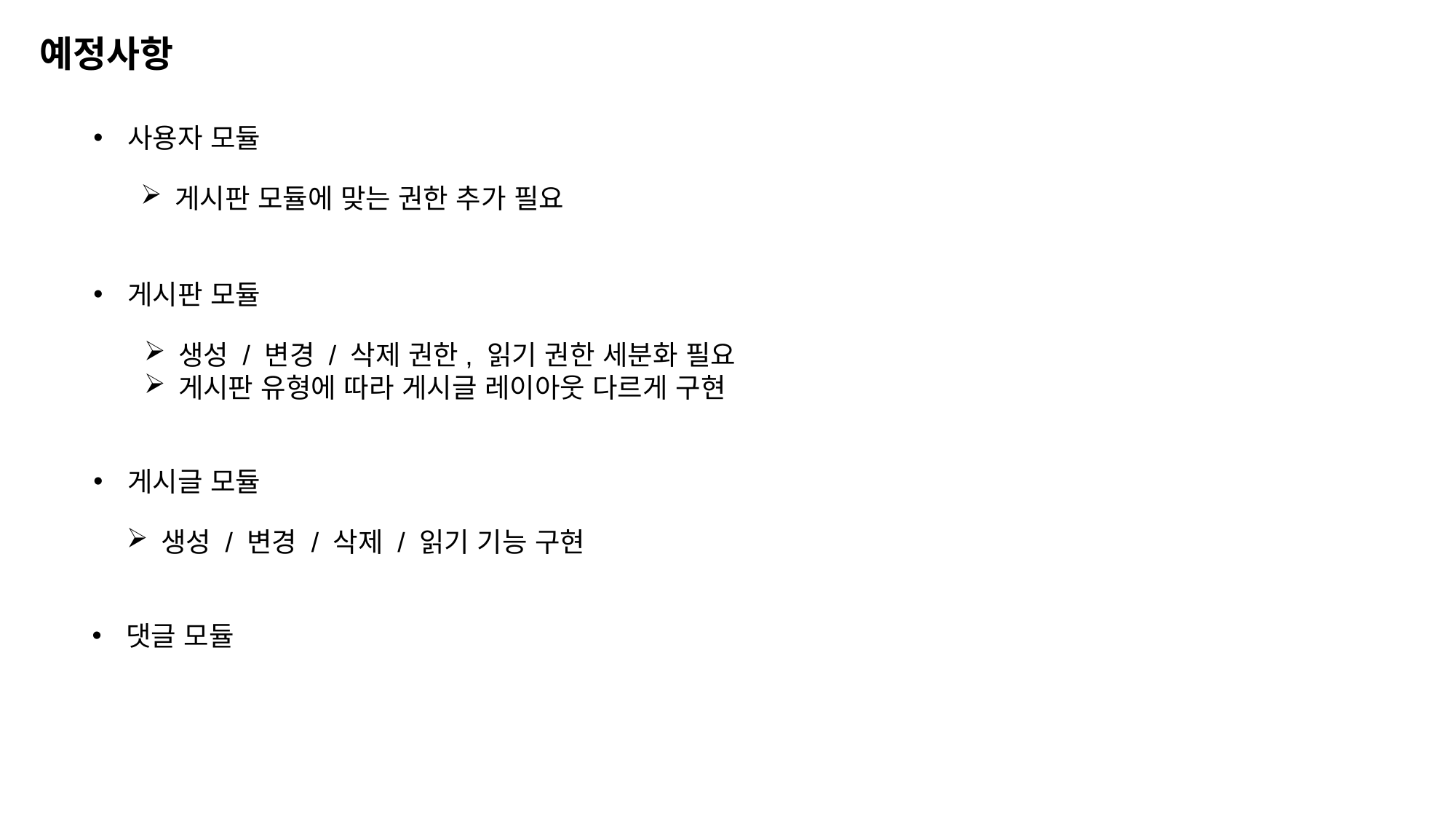

예정사항
사용자 모듈
게시판 모듈에 맞는 권한 추가 필요
게시판 모듈
생성 / 변경 / 삭제 권한, 읽기 권한 세분화 필요
게시판 유형에 따라 게시글 레이아웃 다르게 구현
게시글 모듈
생성 / 변경 / 삭제 / 읽기 기능 구현
댓글 모듈